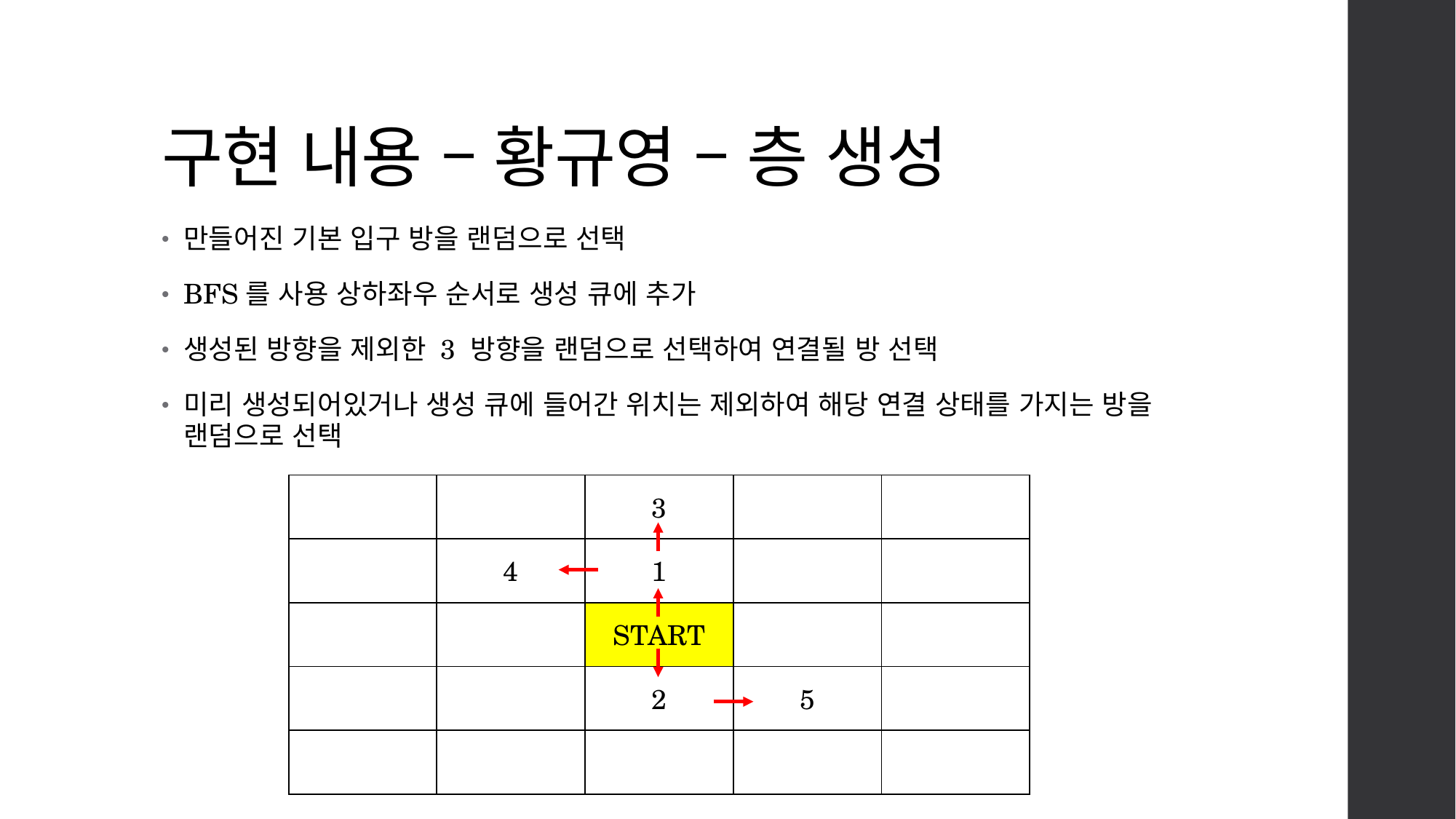

# 구현 내용 – 황규영 – 층 생성
만들어진 기본 입구 방을 랜덤으로 선택
BFS를 사용 상하좌우 순서로 생성 큐에 추가
생성된 방향을 제외한 3 방향을 랜덤으로 선택하여 연결될 방 선택
미리 생성되어있거나 생성 큐에 들어간 위치는 제외하여 해당 연결 상태를 가지는 방을 랜덤으로 선택
|  |  | 3 |  |  |
| --- | --- | --- | --- | --- |
|  | 4 | 1 |  |  |
|  |  | START |  |  |
|  |  | 2 | 5 |  |
|  |  |  |  |  |